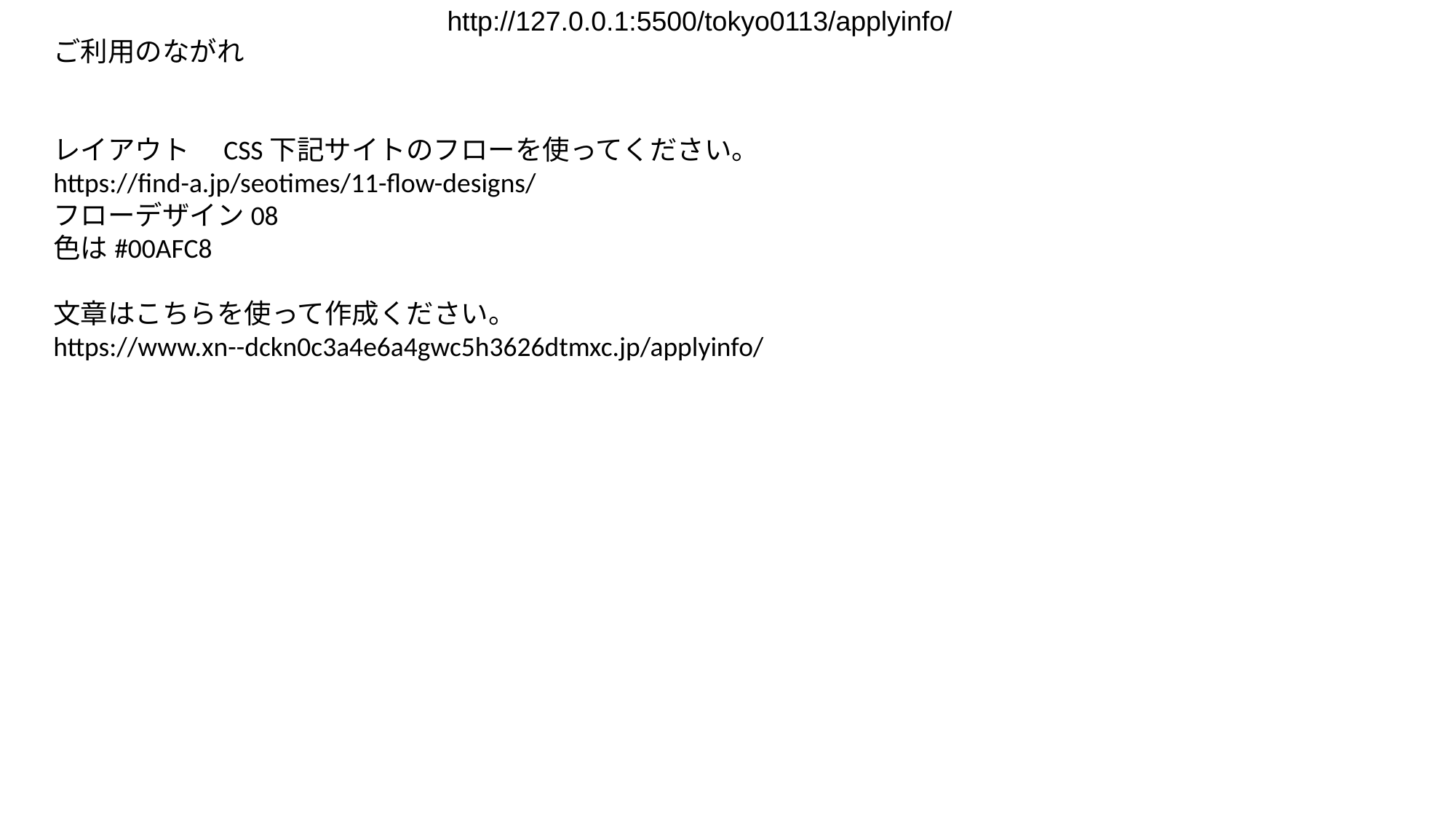

http://127.0.0.1:5500/tokyo0113/applyinfo/
ご利用のながれ

レイアウト　CSS下記サイトのフローを使ってください。
https://find-a.jp/seotimes/11-flow-designs/
フローデザイン08
色は#00AFC8

文章はこちらを使って作成ください。
https://www.xn--dckn0c3a4e6a4gwc5h3626dtmxc.jp/applyinfo/